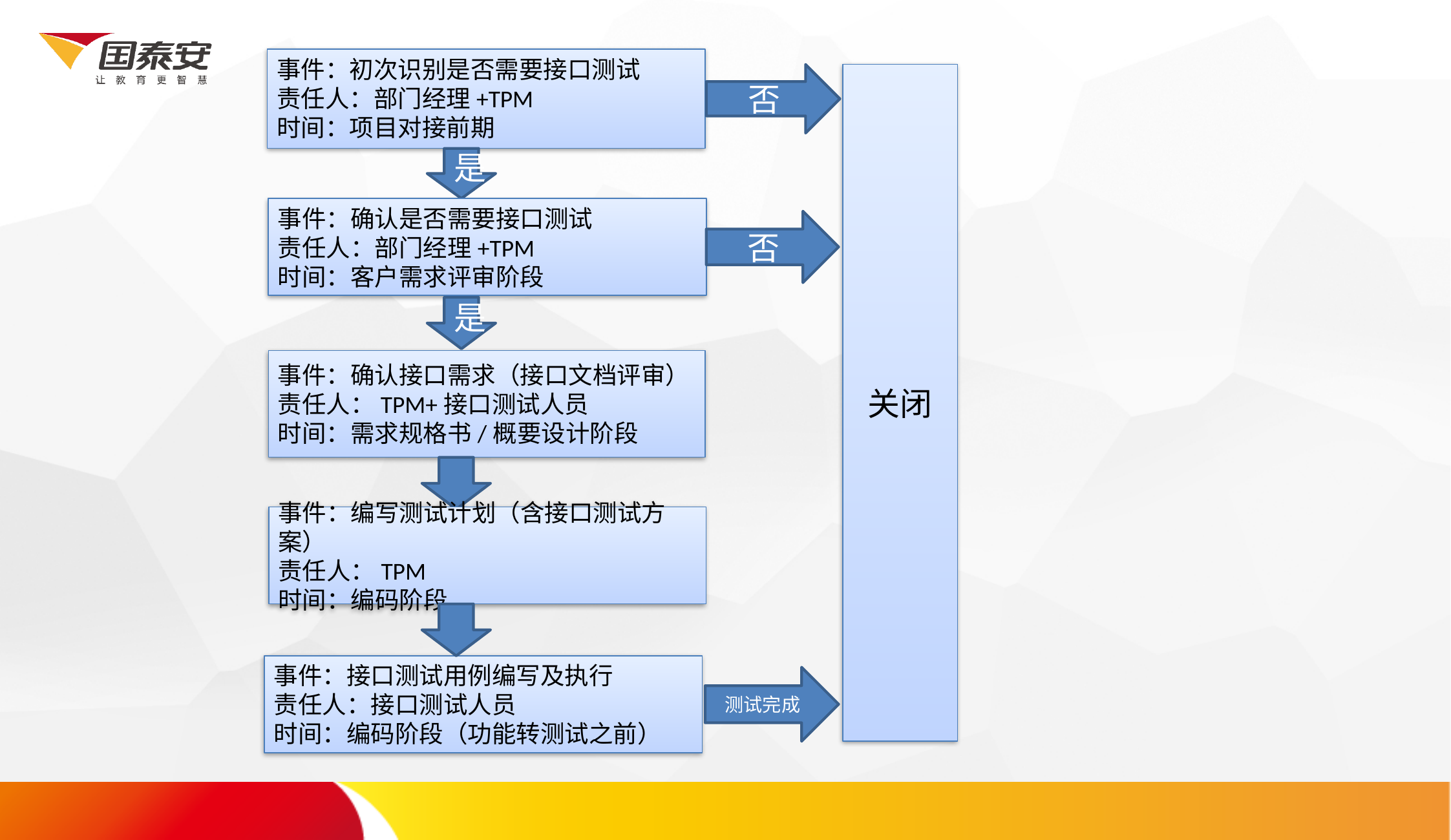

事件：初次识别是否需要接口测试
责任人：部门经理+TPM
时间：项目对接前期
否
关闭
是
事件：确认是否需要接口测试
责任人：部门经理+TPM
时间：客户需求评审阶段
否
是
事件：确认接口需求（接口文档评审）
责任人：TPM+接口测试人员
时间：需求规格书/概要设计阶段

事件：编写测试计划（含接口测试方案）
责任人：TPM
时间：编码阶段

事件：接口测试用例编写及执行
责任人：接口测试人员
时间：编码阶段（功能转测试之前）
测试完成